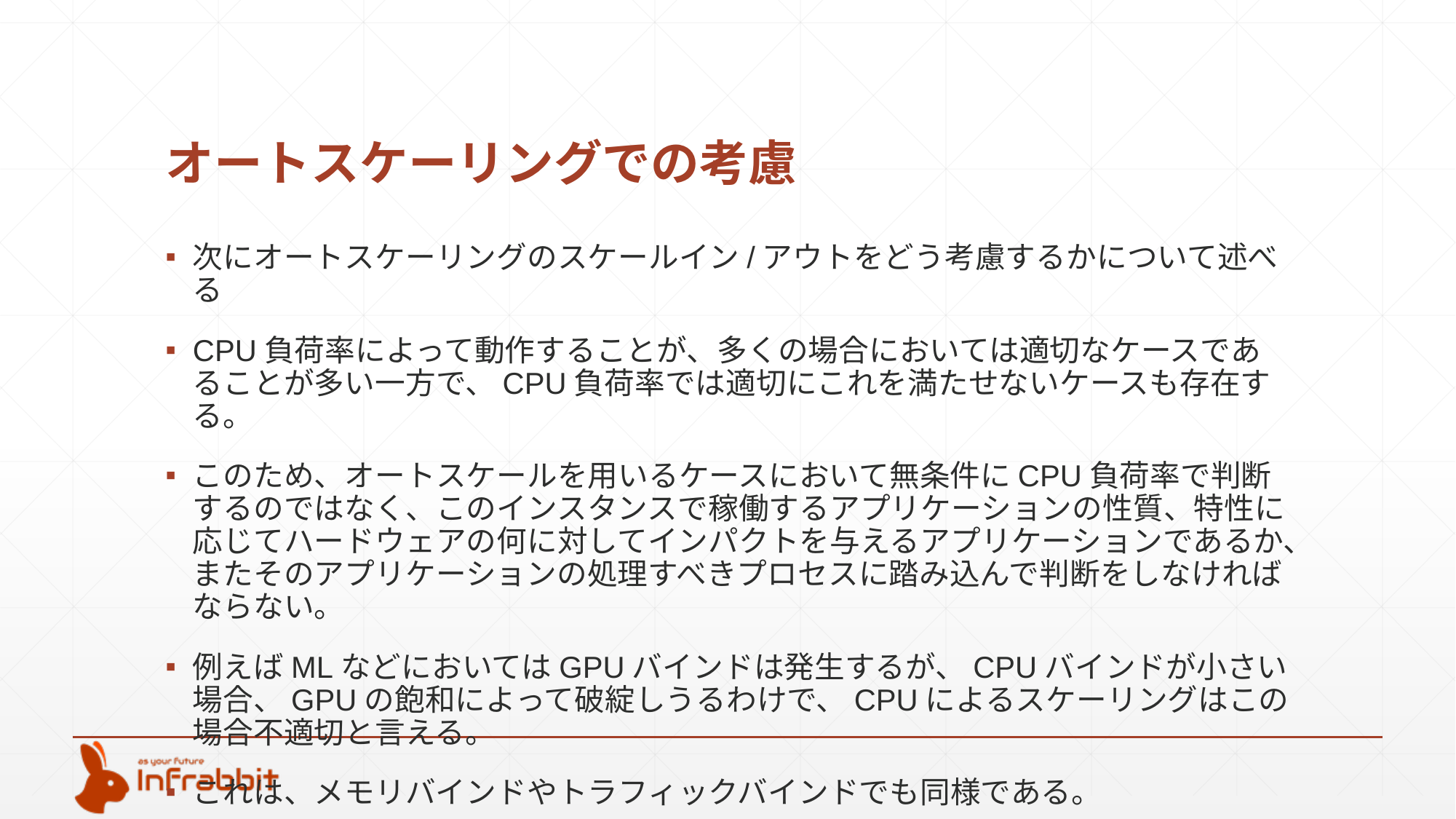

# オートスケーリングでの考慮
次にオートスケーリングのスケールイン/アウトをどう考慮するかについて述べる
CPU負荷率によって動作することが、多くの場合においては適切なケースであることが多い一方で、CPU負荷率では適切にこれを満たせないケースも存在する。
このため、オートスケールを用いるケースにおいて無条件にCPU負荷率で判断するのではなく、このインスタンスで稼働するアプリケーションの性質、特性に応じてハードウェアの何に対してインパクトを与えるアプリケーションであるか、またそのアプリケーションの処理すべきプロセスに踏み込んで判断をしなければならない。
例えばMLなどにおいてはGPUバインドは発生するが、CPUバインドが小さい場合、GPUの飽和によって破綻しうるわけで、CPUによるスケーリングはこの場合不適切と言える。
これは、メモリバインドやトラフィックバインドでも同様である。